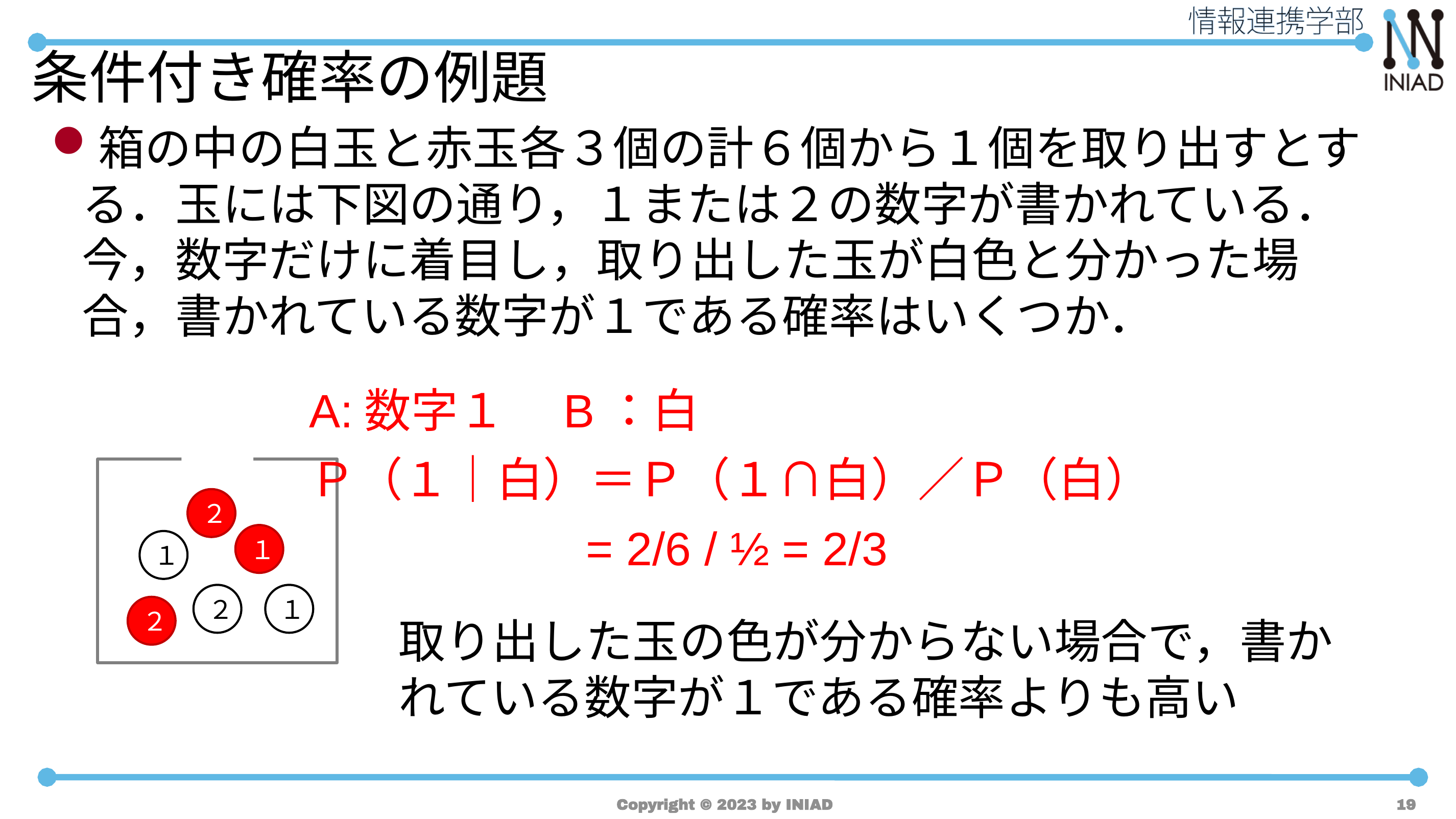

# 条件付き確率の例題
箱の中の白玉と赤玉各３個の計６個から１個を取り出すとする．玉には下図の通り，１または２の数字が書かれている．今，数字だけに着目し，取り出した玉が白色と分かった場合，書かれている数字が１である確率はいくつか．
A:数字１　B：白
Ｐ（１｜白）＝Ｐ（１∩白）／Ｐ（白）
　　　　　   = 2/6 / ½ = 2/3

２
１
１
２
１
２
取り出した玉の色が分からない場合で，書かれている数字が１である確率よりも高い
Copyright © 2023 by INIAD
19